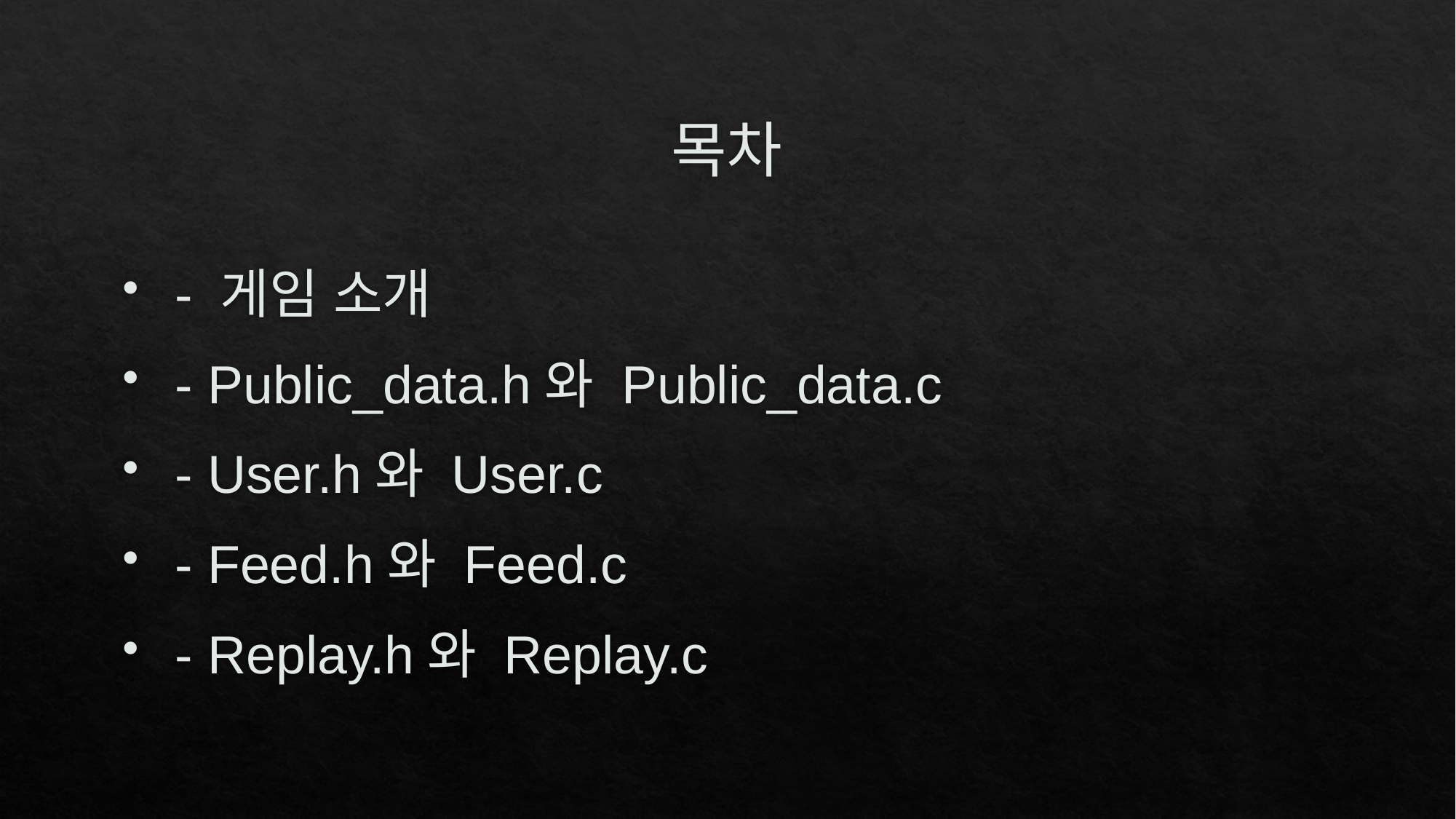

# 목차
 - 게임 소개
 - Public_data.h와 Public_data.c
 - User.h와 User.c
 - Feed.h와 Feed.c
 - Replay.h와 Replay.c